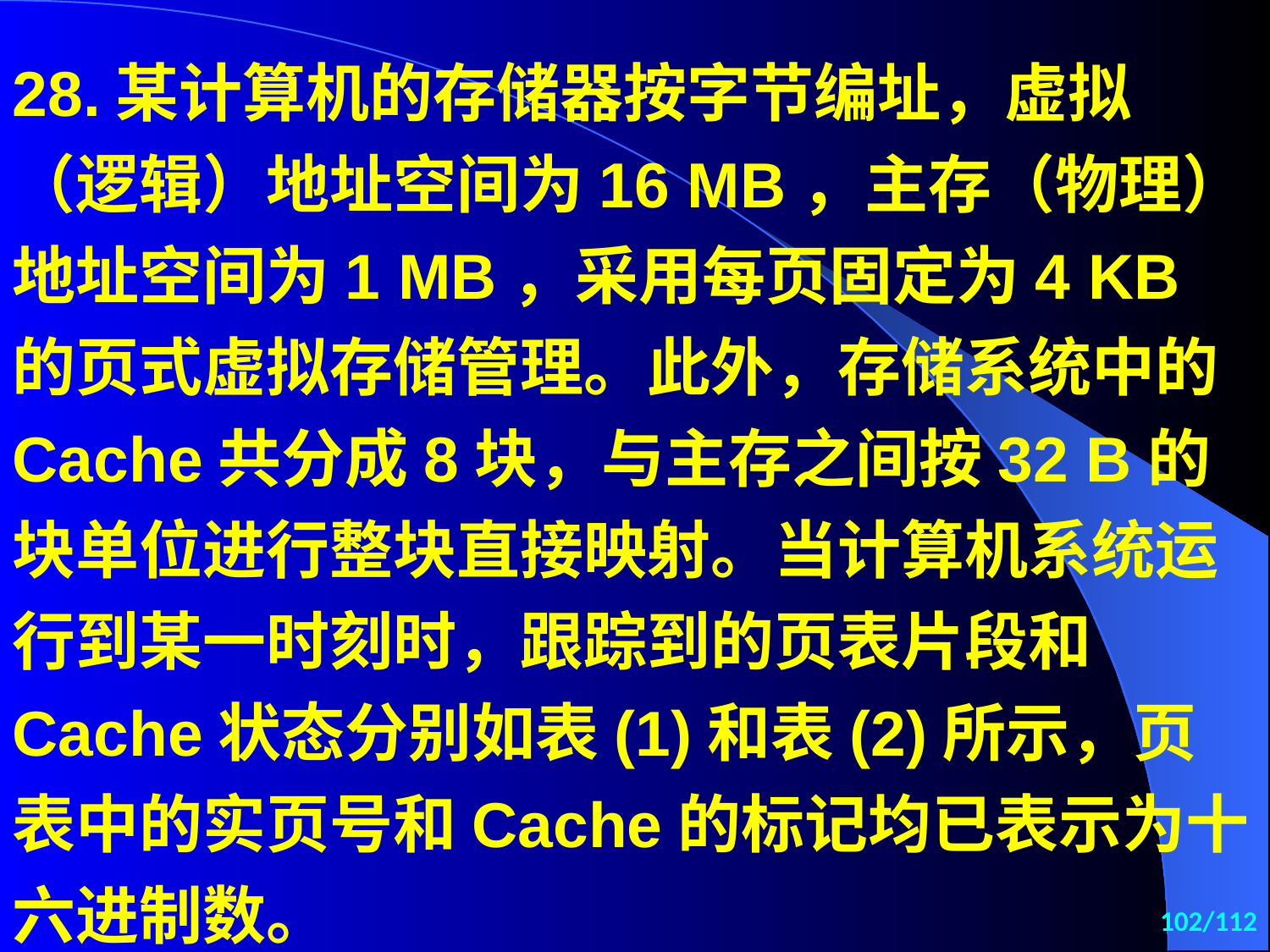

28.某计算机的存储器按字节编址，虚拟（逻辑）地址空间为16 MB，主存（物理）地址空间为1 MB，采用每页固定为4 KB的页式虚拟存储管理。此外，存储系统中的Cache共分成8块，与主存之间按32 B的块单位进行整块直接映射。当计算机系统运行到某一时刻时，跟踪到的页表片段和Cache状态分别如表(1)和表(2)所示，页表中的实页号和Cache的标记均已表示为十六进制数。
102/112